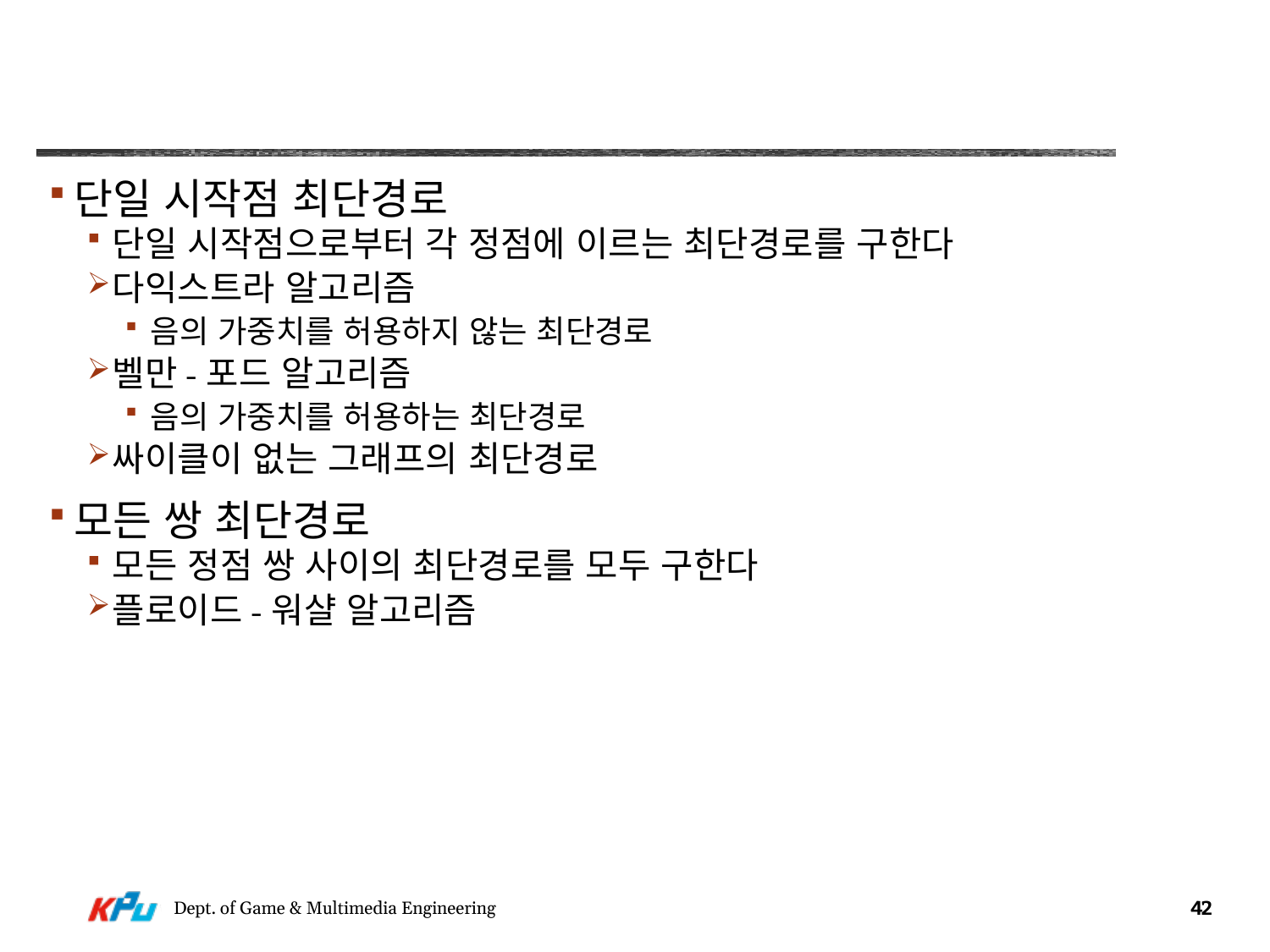

#
단일 시작점 최단경로
단일 시작점으로부터 각 정점에 이르는 최단경로를 구한다
다익스트라 알고리즘
음의 가중치를 허용하지 않는 최단경로
벨만-포드 알고리즘
음의 가중치를 허용하는 최단경로
싸이클이 없는 그래프의 최단경로
모든 쌍 최단경로
모든 정점 쌍 사이의 최단경로를 모두 구한다
플로이드-워샬 알고리즘
Dept. of Game & Multimedia Engineering
42